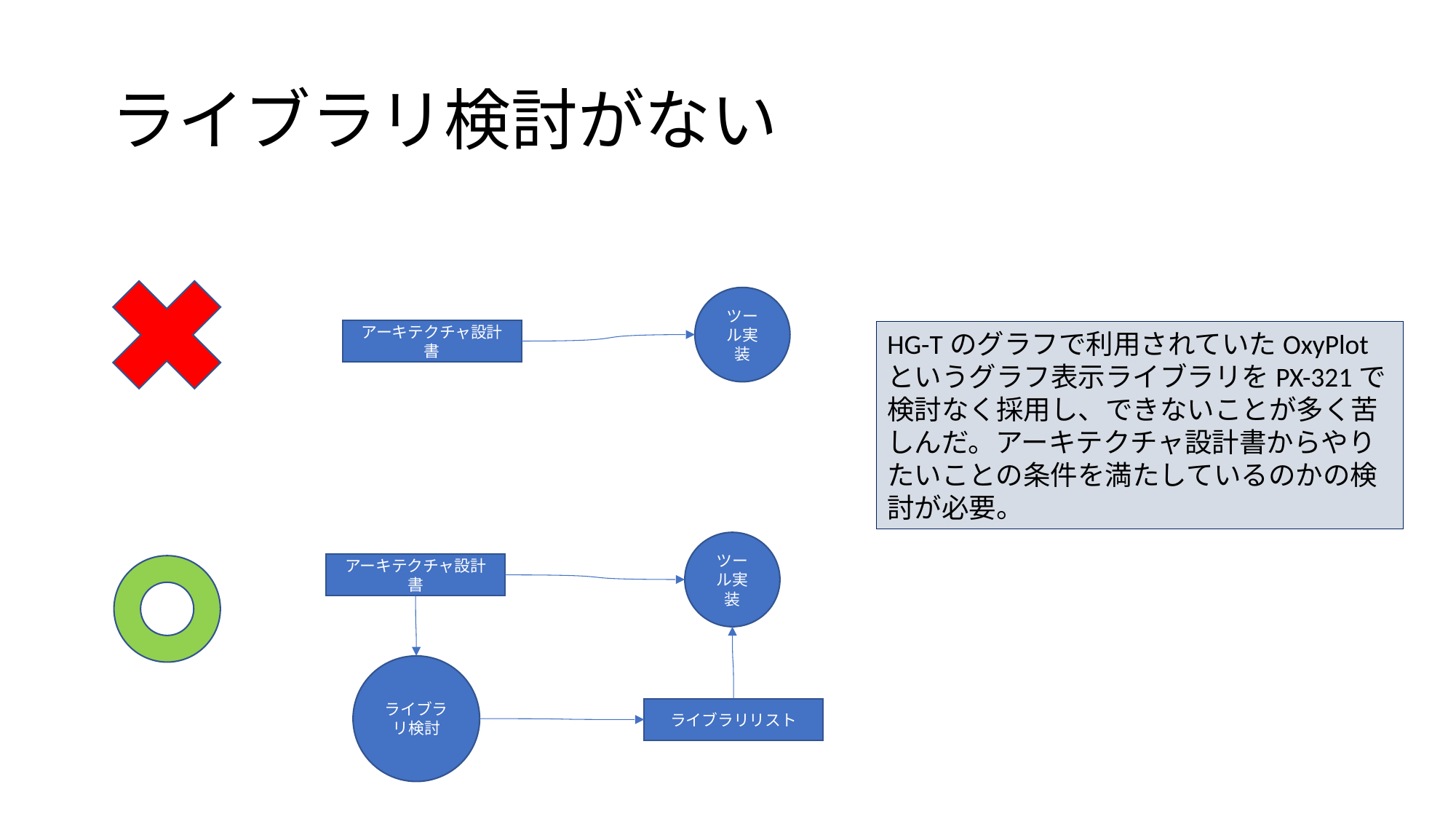

# ライブラリ検討がない

ツール実装
アーキテクチャ設計書
HG-Tのグラフで利用されていたOxyPlotというグラフ表示ライブラリをPX-321で検討なく採用し、できないことが多く苦しんだ。アーキテクチャ設計書からやりたいことの条件を満たしているのかの検討が必要。
ツール実装
アーキテクチャ設計書

ライブラリ検討
ライブラリリスト